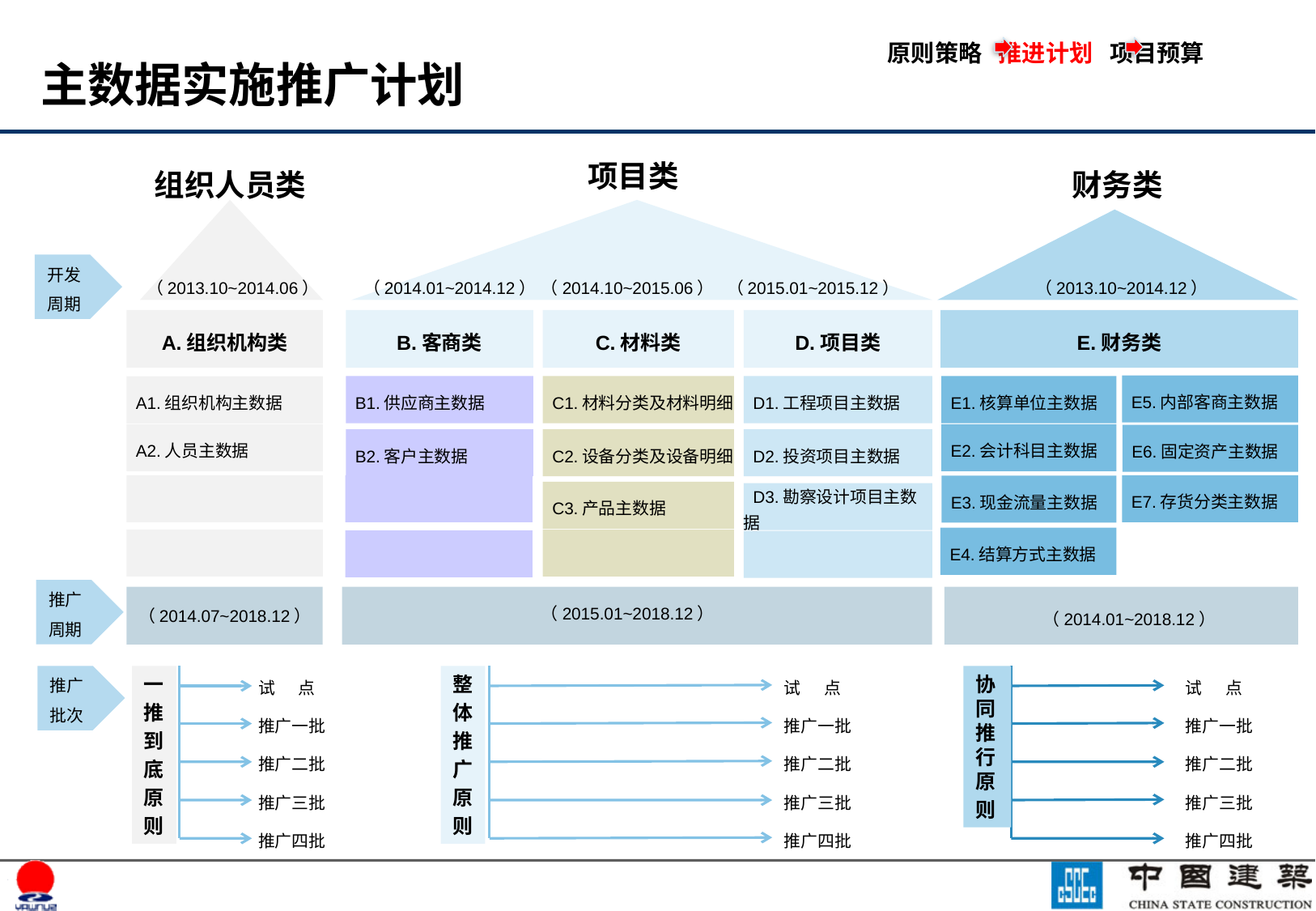

原则策略   推进计划   项目预算
# 主数据实施推广计划

项目类
组织人员类
财务类

开发
周期

（2013.10~2014.06）
（2014.01~2014.12）
（2014.10~2015.06）
（2015.01~2015.12）
（2013.10~2014.12）
A.组织机构类
B.客商类
C.材料类
D.项目类
E.财务类
  E5.内部客商主数据
  B1.供应商主数据
  C1.材料分类及材料明细
  D1.工程项目主数据
  E1.核算单位主数据
  A1.组织机构主数据
  A2.人员主数据
  E2.会计科目主数据
  E6.固定资产主数据
  B2.客户主数据
  C2.设备分类及设备明细
  D2.投资项目主数据

  E7.存货分类主数据
  E3.现金流量主数据
  C3.产品主数据
  D3.勘察设计项目主数据
  E4.结算方式主数据

推广
周期

（2015.01~2018.12）
（2014.07~2018.12）
（2014.01~2018.12）
推广
批次

协同推行原
则
一
推
到
底
原
则
整
体
推
广
原
则
试      点
试      点
试      点
推广一批
推广一批
推广一批
推广二批
推广二批
推广二批
推广三批
推广三批
推广三批
推广四批
推广四批
推广四批